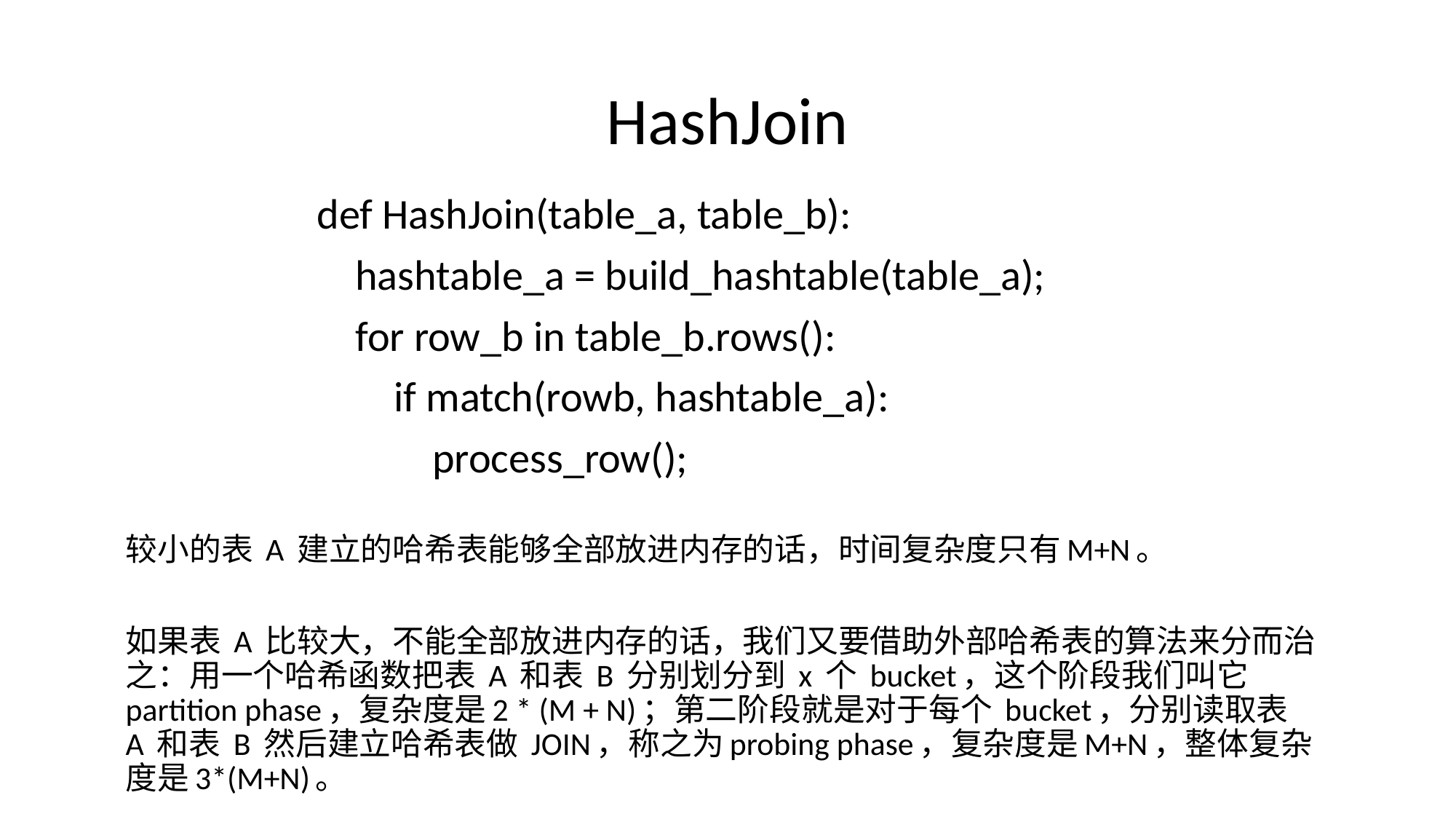

# HashJoin
def HashJoin(table_a, table_b):
    hashtable_a = build_hashtable(table_a);
    for row_b in table_b.rows():
        if match(rowb, hashtable_a):
            process_row();
较小的表 A 建立的哈希表能够全部放进内存的话，时间复杂度只有M+N。

如果表 A 比较大，不能全部放进内存的话，我们又要借助外部哈希表的算法来分而治之：用一个哈希函数把表 A 和表 B 分别划分到 x 个 bucket，这个阶段我们叫它partition phase，复杂度是2 * (M + N)；第二阶段就是对于每个 bucket，分别读取表 A 和表 B 然后建立哈希表做 JOIN，称之为probing phase，复杂度是M+N，整体复杂度是3*(M+N)。